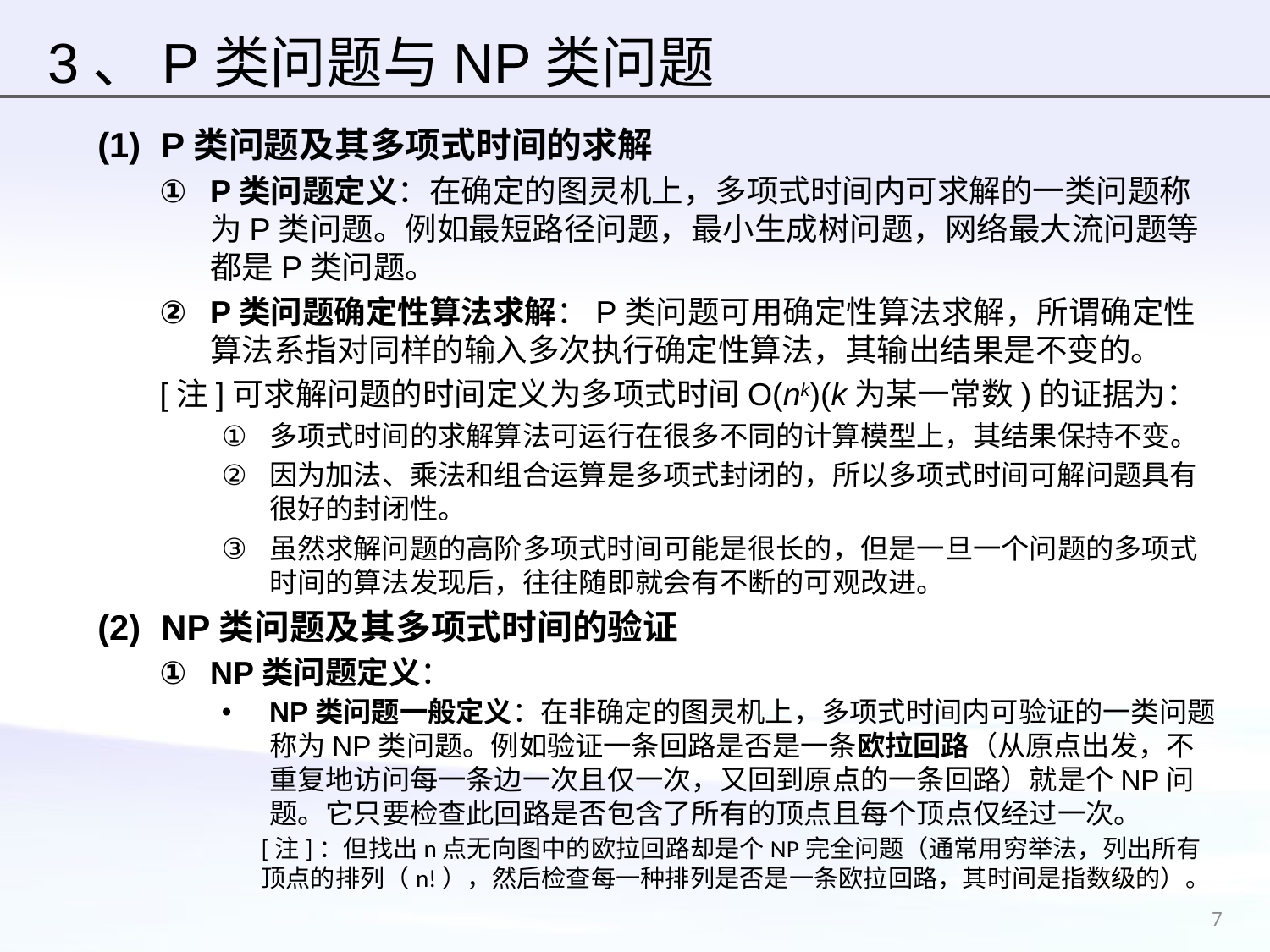

# 3、P类问题与NP类问题
P类问题及其多项式时间的求解
P类问题定义：在确定的图灵机上，多项式时间内可求解的一类问题称为P类问题。例如最短路径问题，最小生成树问题，网络最大流问题等都是P类问题。
P类问题确定性算法求解：P类问题可用确定性算法求解，所谓确定性算法系指对同样的输入多次执行确定性算法，其输出结果是不变的。
[注]可求解问题的时间定义为多项式时间O(nk)(k为某一常数)的证据为：
多项式时间的求解算法可运行在很多不同的计算模型上，其结果保持不变。
因为加法、乘法和组合运算是多项式封闭的，所以多项式时间可解问题具有很好的封闭性。
虽然求解问题的高阶多项式时间可能是很长的，但是一旦一个问题的多项式时间的算法发现后，往往随即就会有不断的可观改进。
NP类问题及其多项式时间的验证
NP类问题定义：
NP类问题一般定义：在非确定的图灵机上，多项式时间内可验证的一类问题称为NP类问题。例如验证一条回路是否是一条欧拉回路（从原点出发，不重复地访问每一条边一次且仅一次，又回到原点的一条回路）就是个NP问题。它只要检查此回路是否包含了所有的顶点且每个顶点仅经过一次。
[注]：但找出n点无向图中的欧拉回路却是个NP完全问题（通常用穷举法，列出所有顶点的排列（n!），然后检查每一种排列是否是一条欧拉回路，其时间是指数级的）。
7